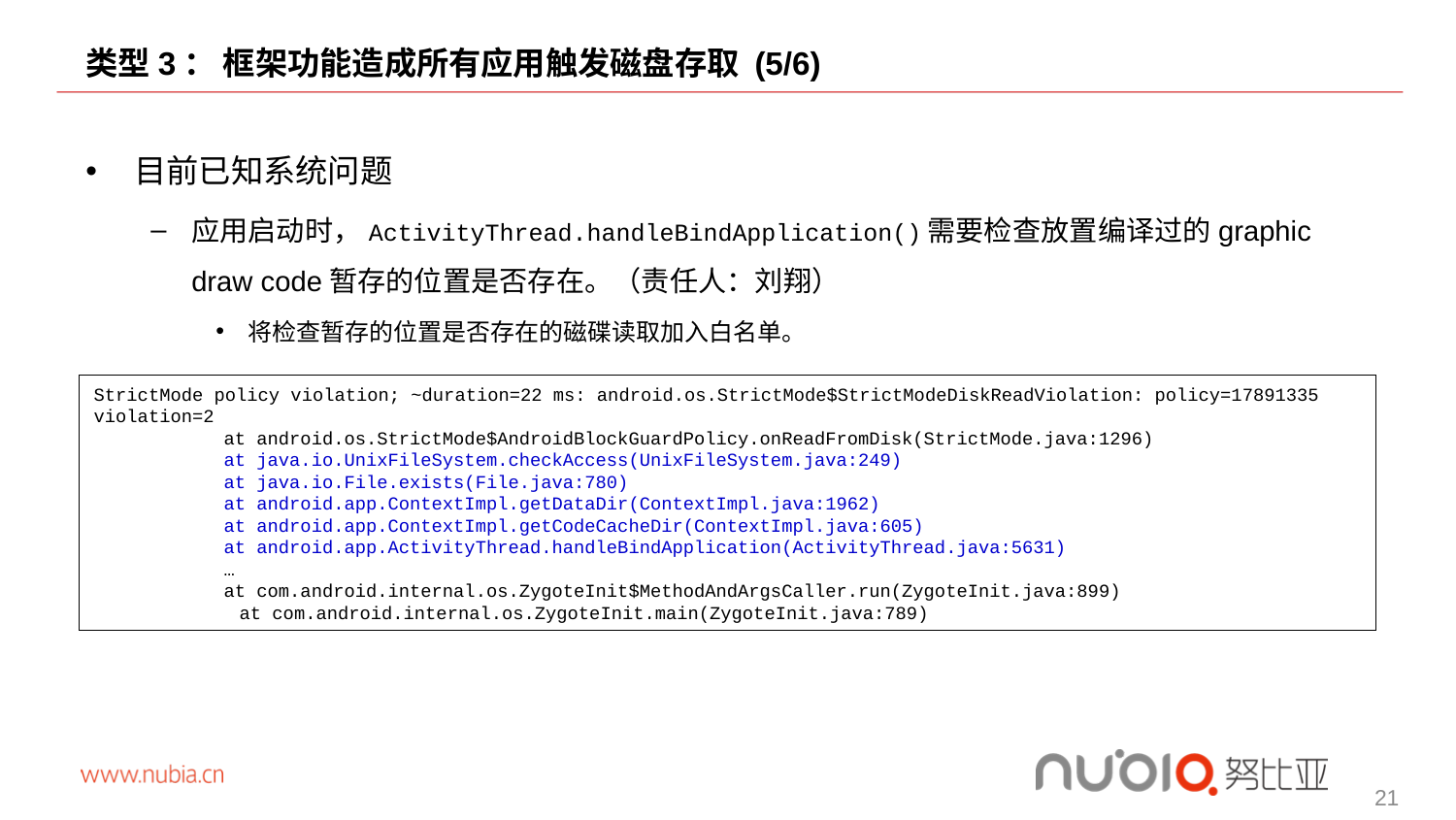

# 类型3： 框架功能造成所有应用触发磁盘存取 (5/6)
目前已知系统问题
应用启动时，ActivityThread.handleBindApplication()需要检查放置编译过的graphic draw code暂存的位置是否存在。（责任人：刘翔）
将检查暂存的位置是否存在的磁碟读取加入白名单。
StrictMode policy violation; ~duration=22 ms: android.os.StrictMode$StrictModeDiskReadViolation: policy=17891335 violation=2
at android.os.StrictMode$AndroidBlockGuardPolicy.onReadFromDisk(StrictMode.java:1296)
at java.io.UnixFileSystem.checkAccess(UnixFileSystem.java:249)
at java.io.File.exists(File.java:780)
at android.app.ContextImpl.getDataDir(ContextImpl.java:1962)
at android.app.ContextImpl.getCodeCacheDir(ContextImpl.java:605)
at android.app.ActivityThread.handleBindApplication(ActivityThread.java:5631)
…
at com.android.internal.os.ZygoteInit$MethodAndArgsCaller.run(ZygoteInit.java:899)
	at com.android.internal.os.ZygoteInit.main(ZygoteInit.java:789)
21